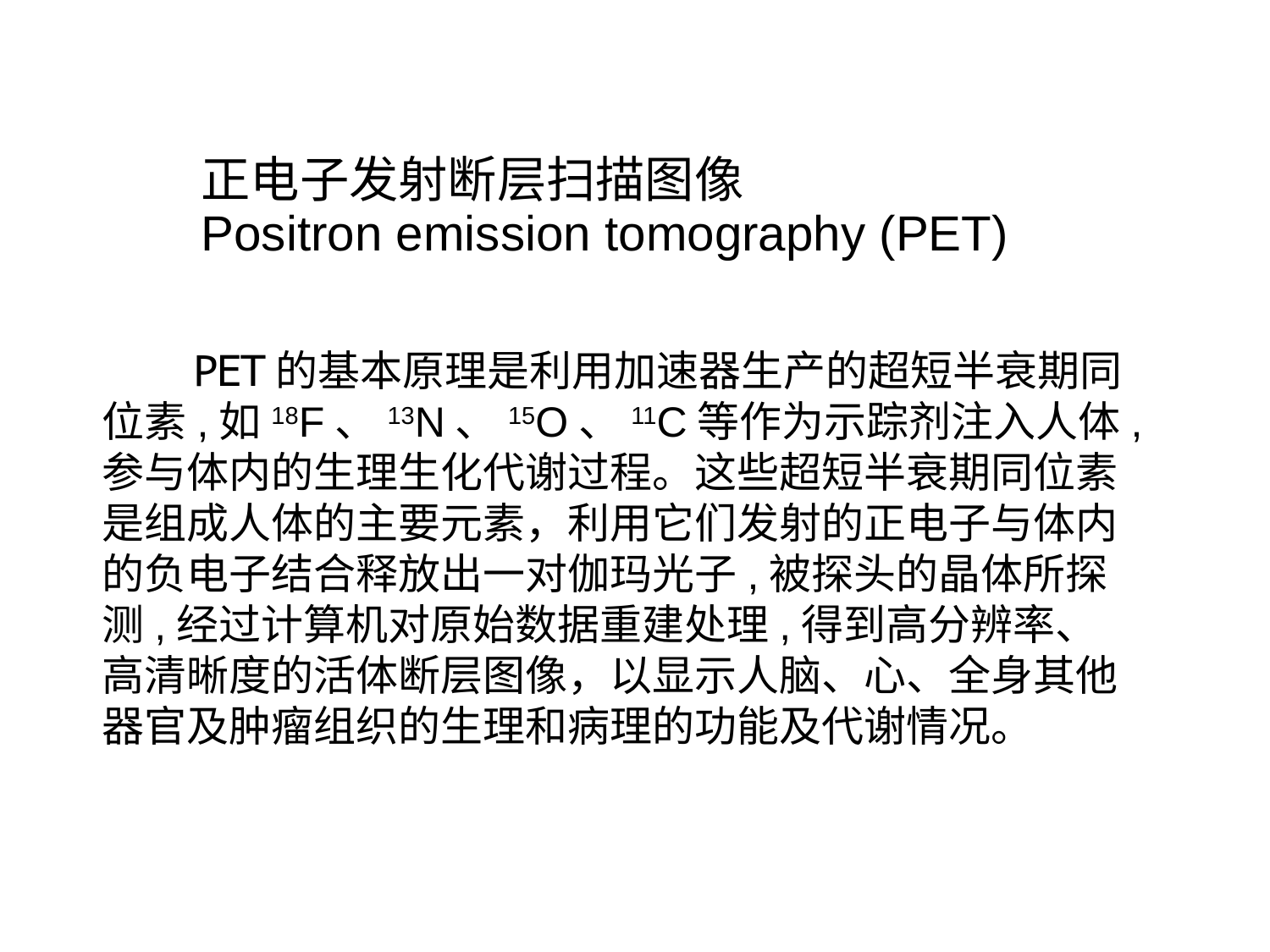

正电子发射断层扫描图像
Positron emission tomography (PET)
       PET的基本原理是利用加速器生产的超短半衰期同位素,如18F、13N、15O、11C等作为示踪剂注入人体,参与体内的生理生化代谢过程。这些超短半衰期同位素是组成人体的主要元素，利用它们发射的正电子与体内的负电子结合释放出一对伽玛光子,被探头的晶体所探测,经过计算机对原始数据重建处理,得到高分辨率、高清晰度的活体断层图像，以显示人脑、心、全身其他器官及肿瘤组织的生理和病理的功能及代谢情况。